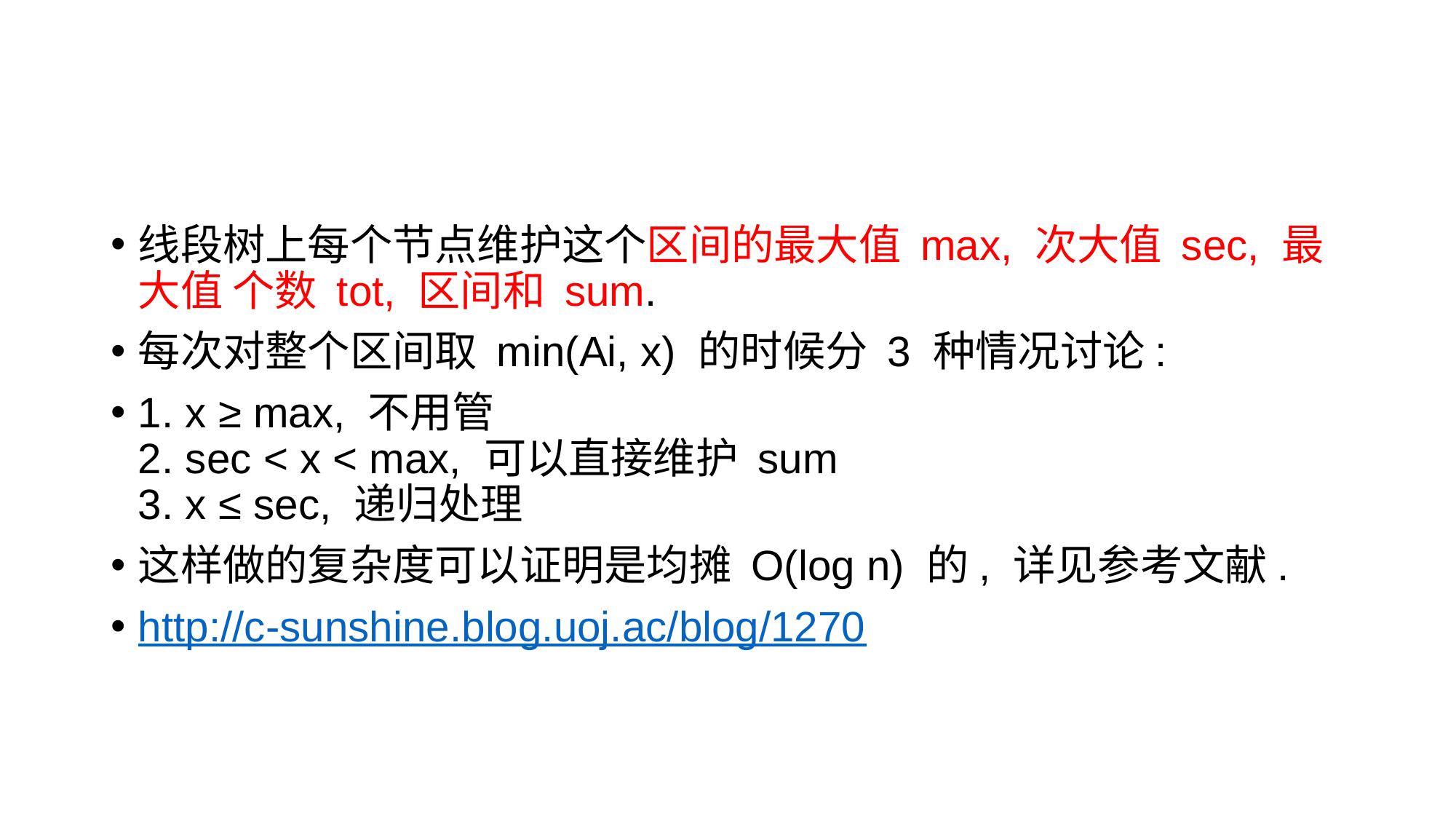

#
线段树上每个节点维护这个区间的最大值 max, 次大值 sec, 最大值 个数 tot, 区间和 sum.
每次对整个区间取 min(Ai, x) 的时候分 3 种情况讨论:
1. x ≥ max, 不用管
2. sec < x < max, 可以直接维护 sum
3. x ≤ sec, 递归处理
这样做的复杂度可以证明是均摊 O(log n) 的, 详见参考文献.
http://c-sunshine.blog.uoj.ac/blog/1270